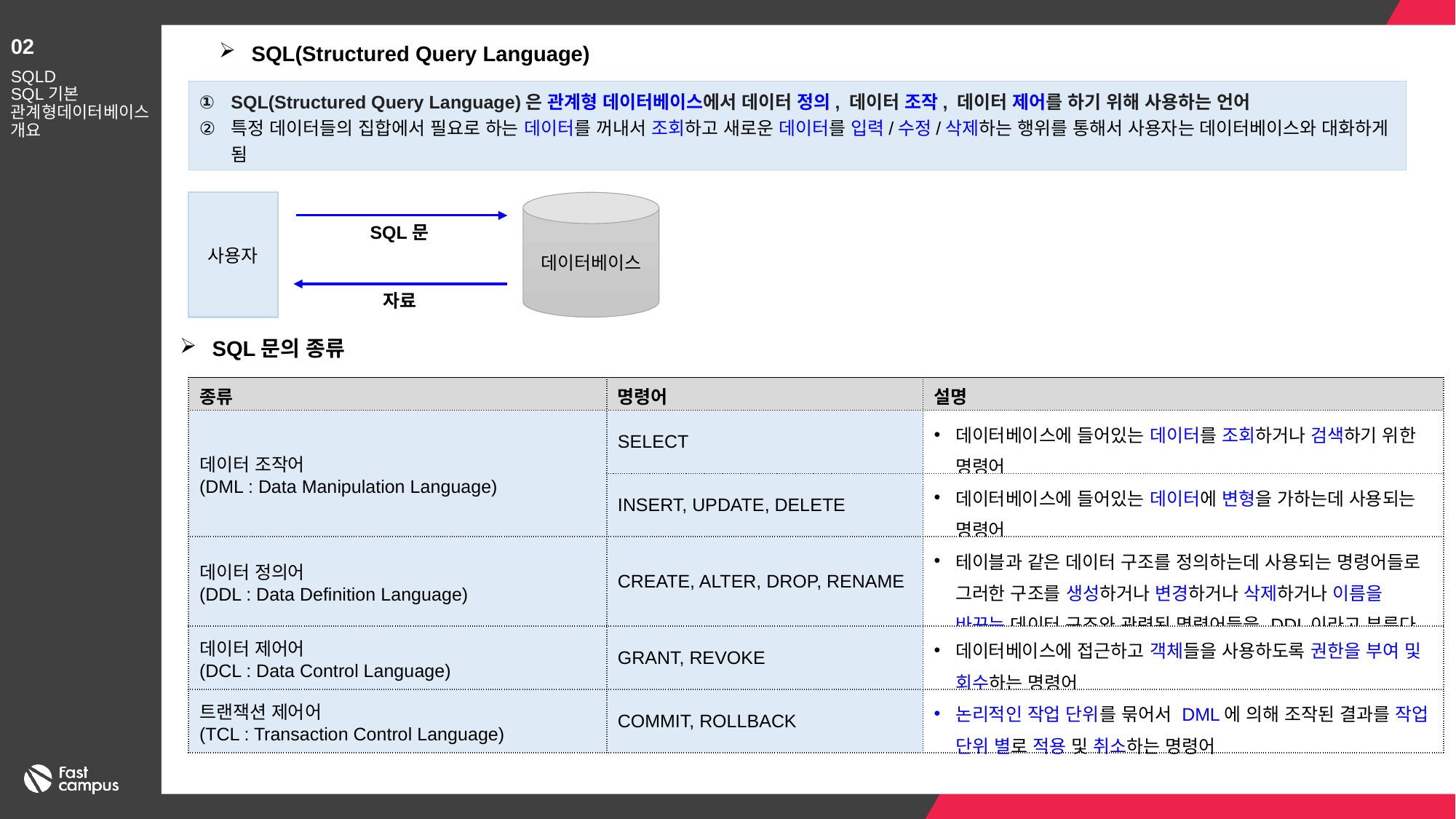

02
SQL(Structured Query Language)
SQLD
SQL기본
관계형데이터베이스개요
SQL(Structured Query Language)은 관계형 데이터베이스에서 데이터 정의, 데이터 조작, 데이터 제어를 하기 위해 사용하는 언어
특정 데이터들의 집합에서 필요로 하는 데이터를 꺼내서 조회하고 새로운 데이터를 입력/수정/삭제하는 행위를 통해서 사용자는 데이터베이스와 대화하게 됨
사용자
데이터베이스
SQL문
자료
SQL문의 종류
| 종류 | 명령어 | 설명 |
| --- | --- | --- |
| 데이터 조작어 (DML : Data Manipulation Language) | SELECT | 데이터베이스에 들어있는 데이터를 조회하거나 검색하기 위한 명령어 |
|  | INSERT, UPDATE, DELETE | 데이터베이스에 들어있는 데이터에 변형을 가하는데 사용되는 명령어 |
| 데이터 정의어 (DDL : Data Definition Language) | CREATE, ALTER, DROP, RENAME | 테이블과 같은 데이터 구조를 정의하는데 사용되는 명령어들로 그러한 구조를 생성하거나 변경하거나 삭제하거나 이름을 바꾸는 데이터 구조와 관련된 명령어들을 DDL이라고 부른다. |
| 데이터 제어어 (DCL : Data Control Language) | GRANT, REVOKE | 데이터베이스에 접근하고 객체들을 사용하도록 권한을 부여 및 회수하는 명령어 |
| 트랜잭션 제어어 (TCL : Transaction Control Language) | COMMIT, ROLLBACK | 논리적인 작업 단위를 묶어서 DML에 의해 조작된 결과를 작업 단위 별로 적용 및 취소하는 명령어 |